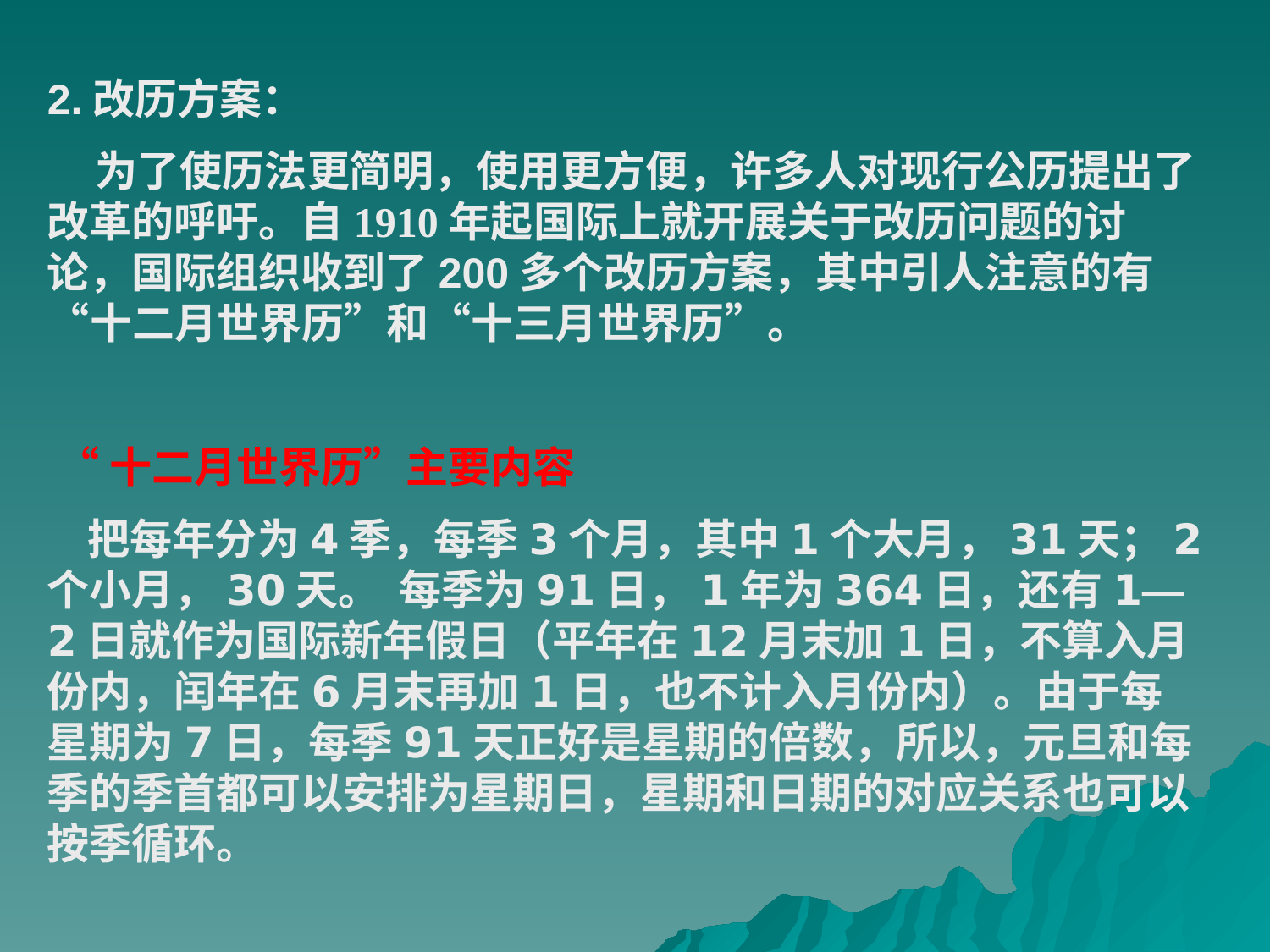

2.改历方案：
    为了使历法更简明，使用更方便，许多人对现行公历提出了改革的呼吁。自1910年起国际上就开展关于改历问题的讨论，国际组织收到了200多个改历方案，其中引人注意的有“十二月世界历”和“十三月世界历”。

 “十二月世界历”主要内容
    把每年分为4季，每季3个月，其中1个大月，31天；2个小月，30天。  每季为91日，1年为364日，还有1—2日就作为国际新年假日（平年在12月末加1日，不算入月份内，闰年在6月末再加1日，也不计入月份内）。由于每星期为7日，每季91天正好是星期的倍数，所以，元旦和每季的季首都可以安排为星期日，星期和日期的对应关系也可以按季循环。